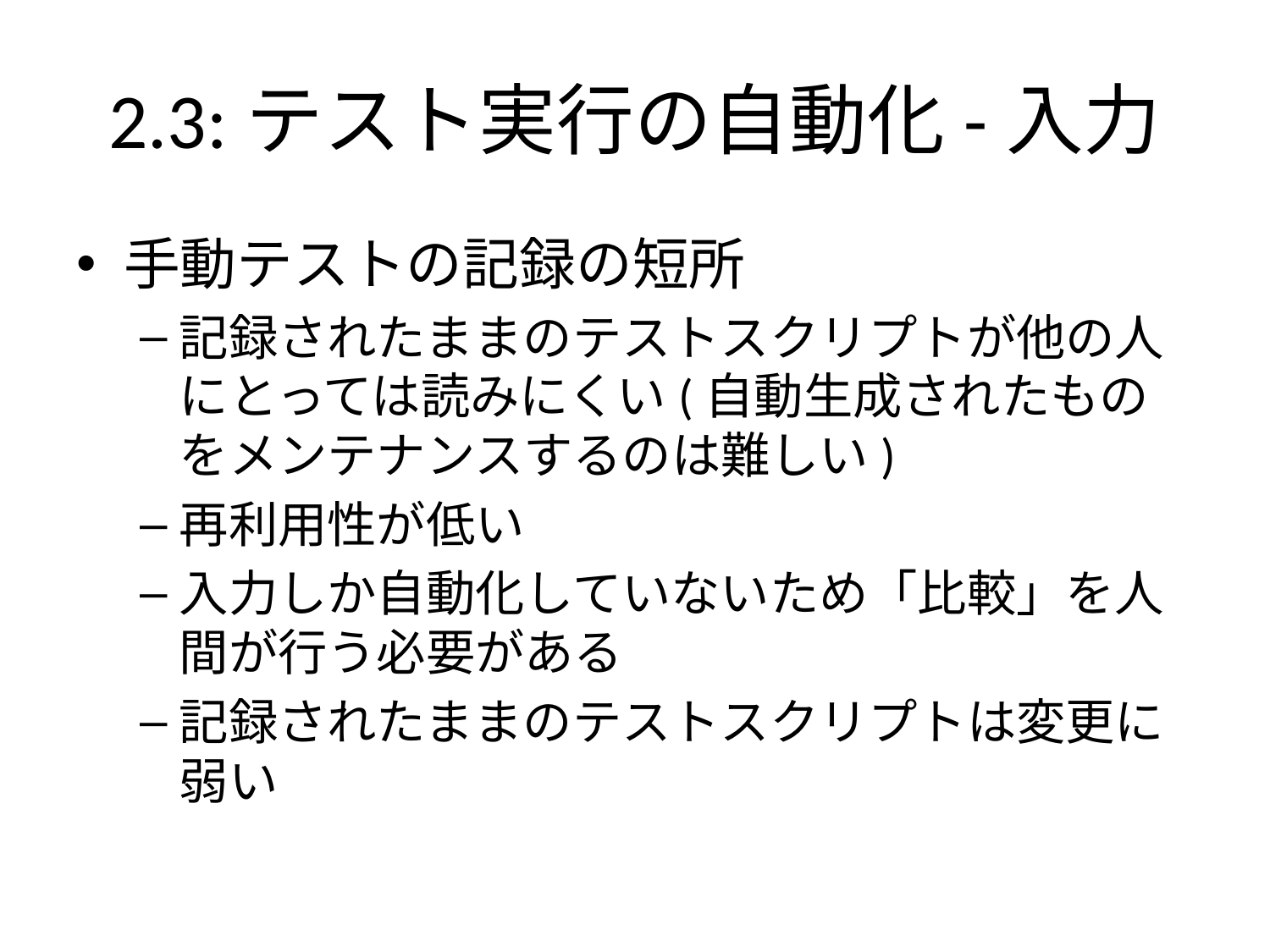

# 2.3:テスト実行の自動化-入力
手動テストの記録の短所
記録されたままのテストスクリプトが他の人にとっては読みにくい(自動生成されたものをメンテナンスするのは難しい)
再利用性が低い
入力しか自動化していないため「比較」を人間が行う必要がある
記録されたままのテストスクリプトは変更に弱い